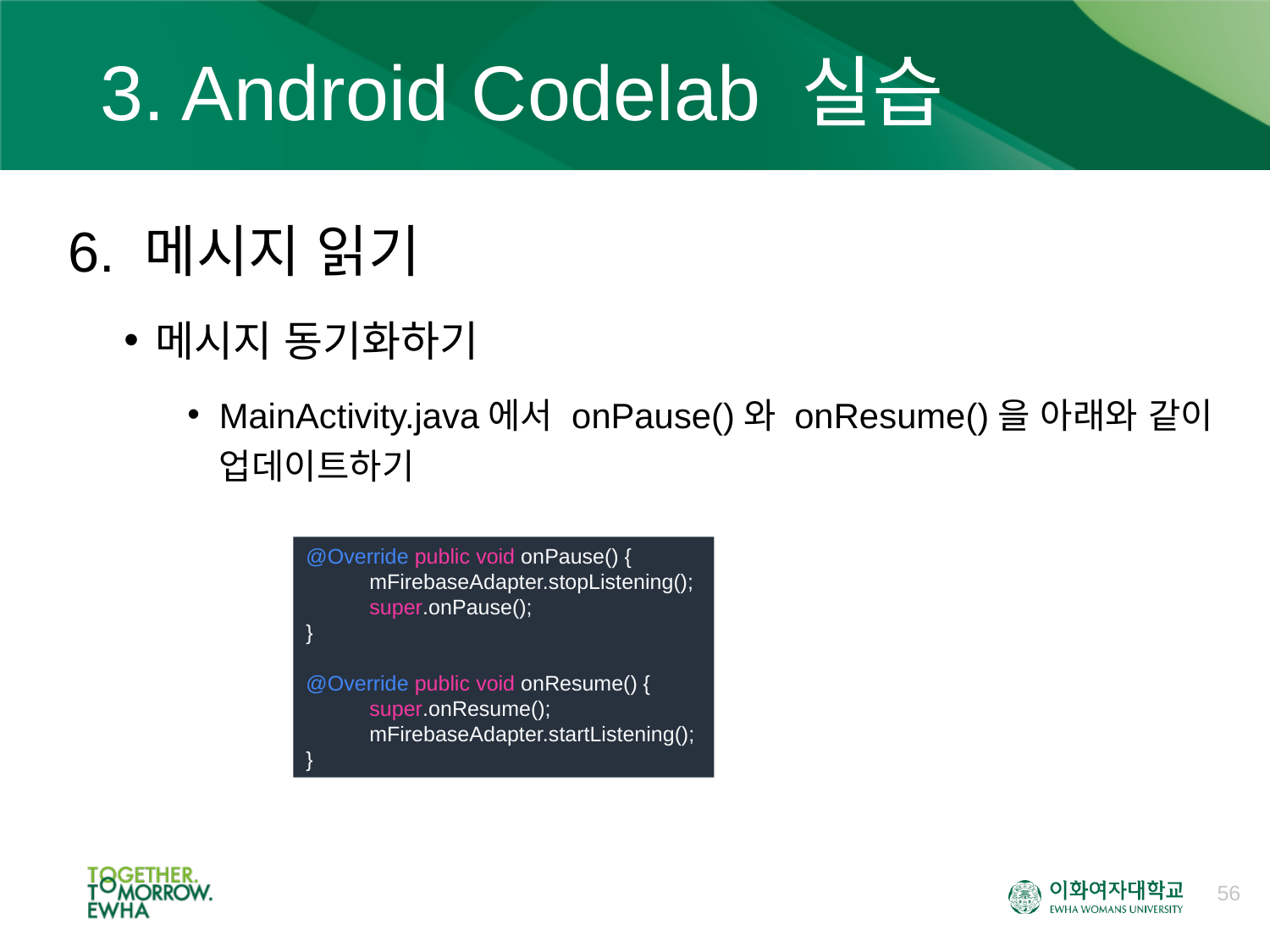

# 3. Android Codelab 실습
6. 메시지 읽기
메시지 동기화하기
MainActivity.java에서 onPause()와 onResume()을 아래와 같이 업데이트하기
@Override public void onPause() {
mFirebaseAdapter.stopListening();
super.onPause();
}

@Override public void onResume() {
super.onResume();
mFirebaseAdapter.startListening();
}
56